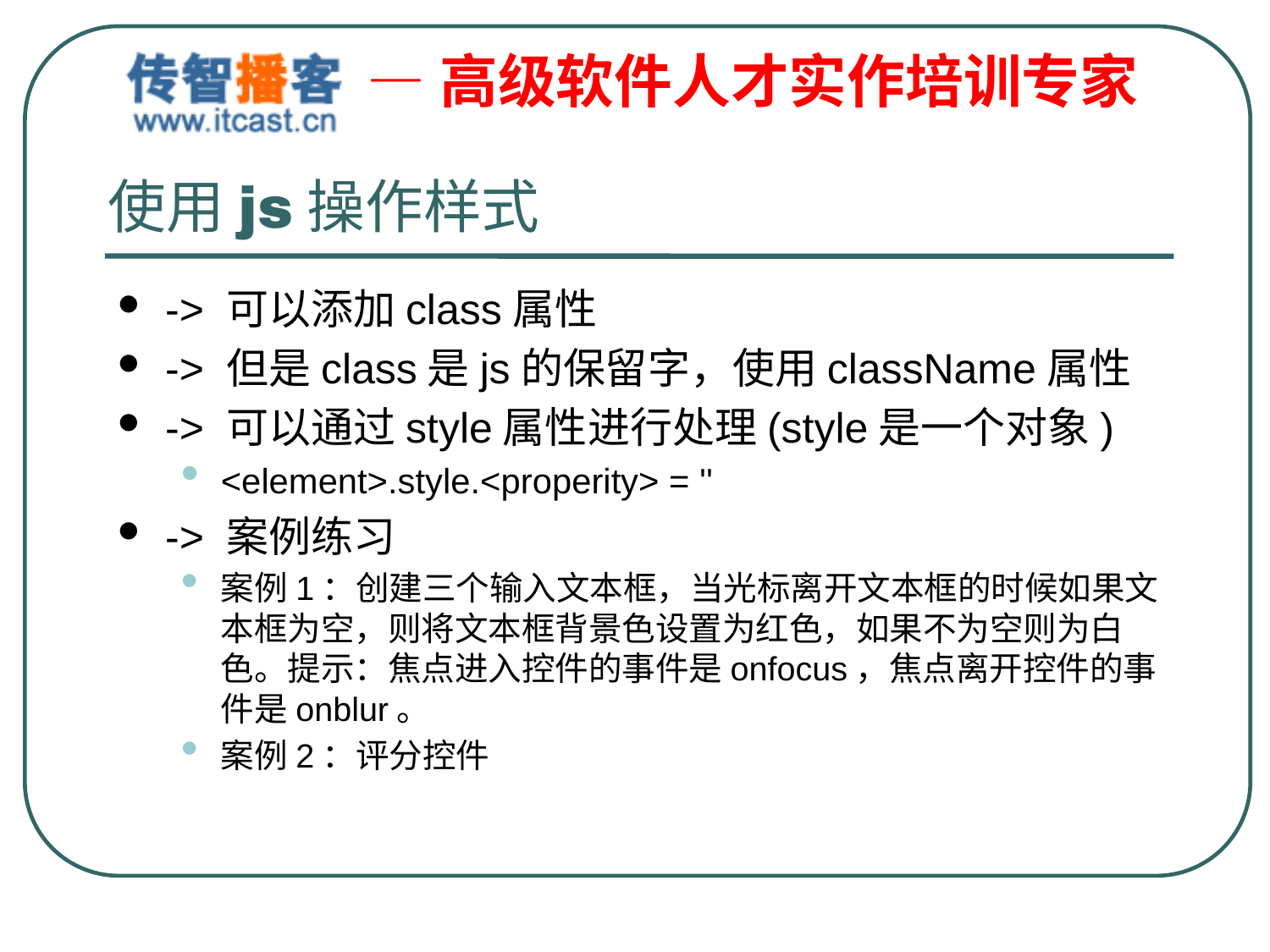

# 使用js操作样式
-> 可以添加class属性
-> 但是class是js的保留字，使用className属性
-> 可以通过style属性进行处理(style是一个对象)
<element>.style.<properity> = ''
-> 案例练习
案例1：创建三个输入文本框，当光标离开文本框的时候如果文本框为空，则将文本框背景色设置为红色，如果不为空则为白色。提示：焦点进入控件的事件是onfocus，焦点离开控件的事件是onblur。
案例2：评分控件